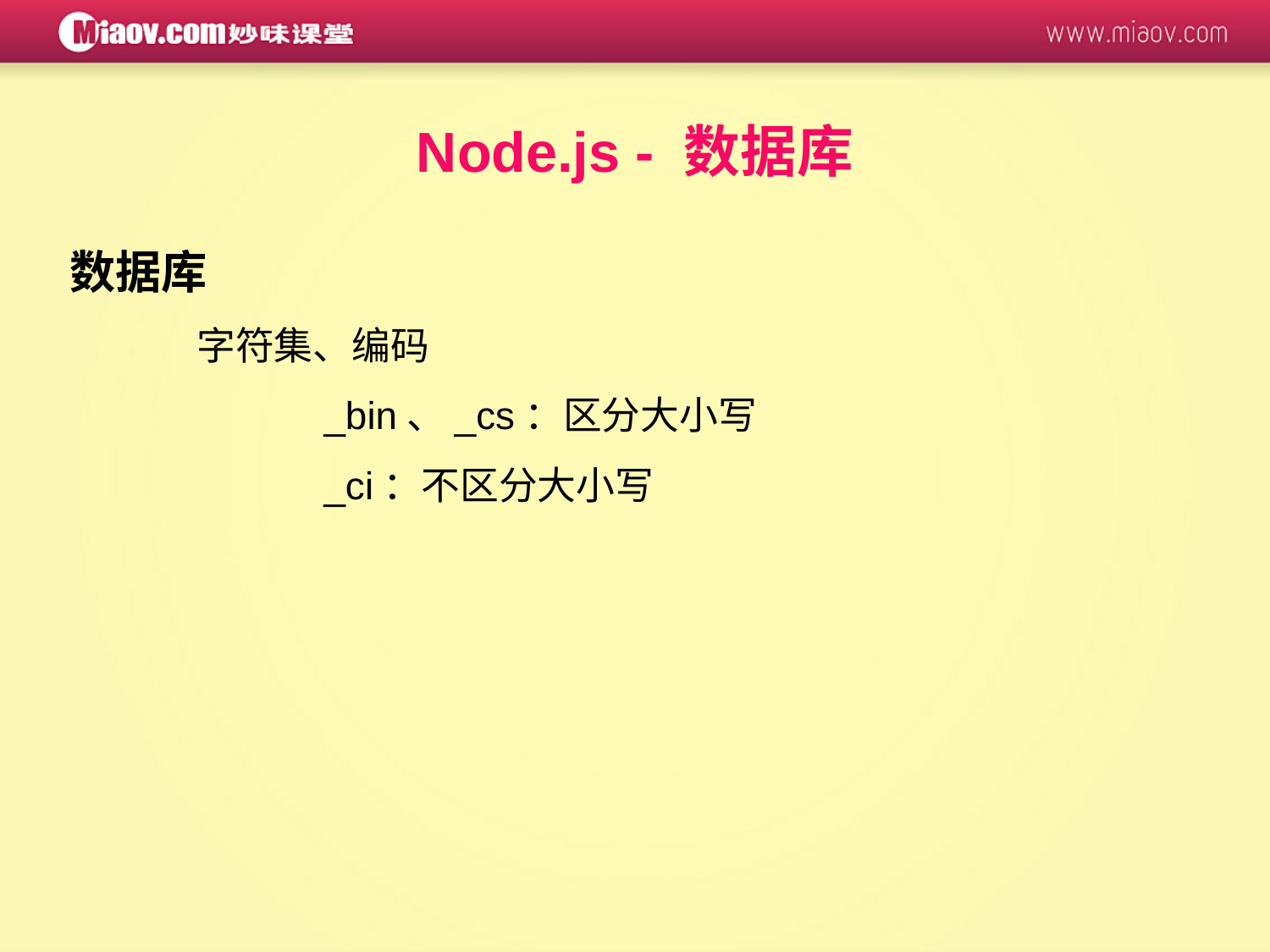

Node.js - 数据库
数据库
	字符集、编码
		_bin、_cs：区分大小写
		_ci：不区分大小写